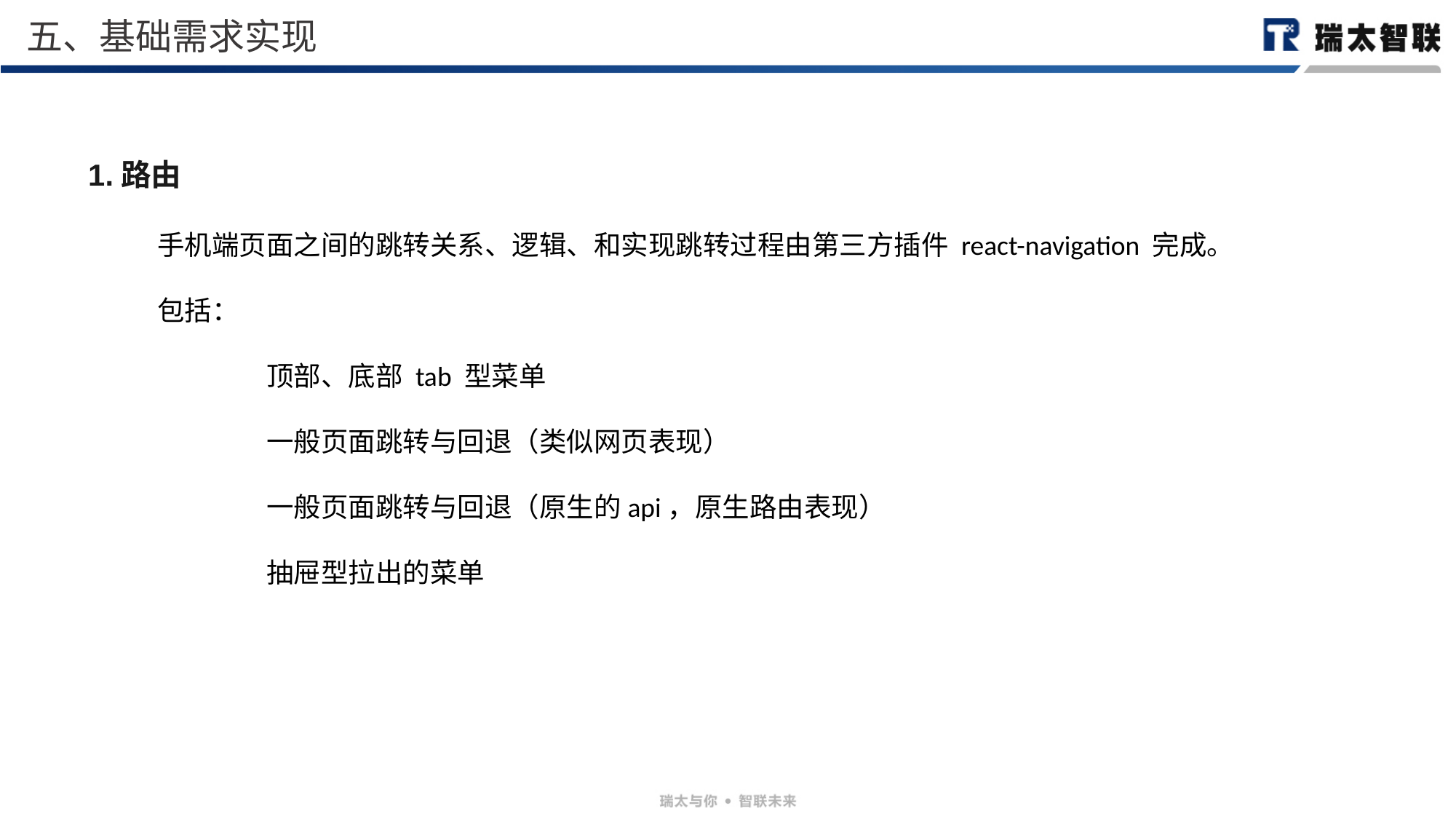

五、基础需求实现
1.路由
手机端页面之间的跳转关系、逻辑、和实现跳转过程由第三方插件 react-navigation 完成。

包括：

	顶部、底部 tab 型菜单

	一般页面跳转与回退（类似网页表现）

	一般页面跳转与回退（原生的api，原生路由表现）

	抽屉型拉出的菜单